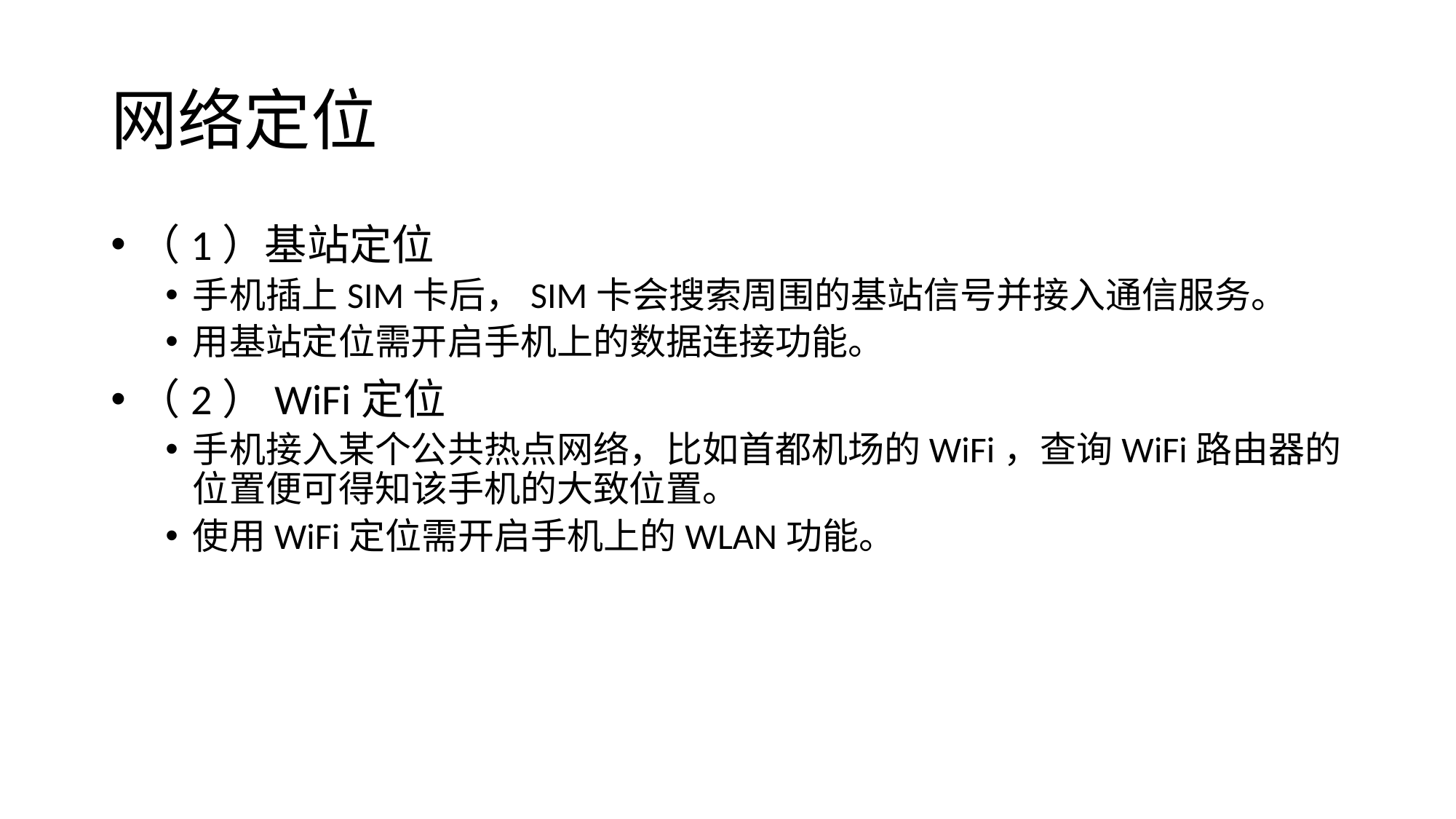

# 网络定位
（1）基站定位
手机插上SIM卡后，SIM卡会搜索周围的基站信号并接入通信服务。
用基站定位需开启手机上的数据连接功能。
（2）WiFi定位
手机接入某个公共热点网络，比如首都机场的WiFi，查询WiFi路由器的位置便可得知该手机的大致位置。
使用WiFi定位需开启手机上的WLAN功能。